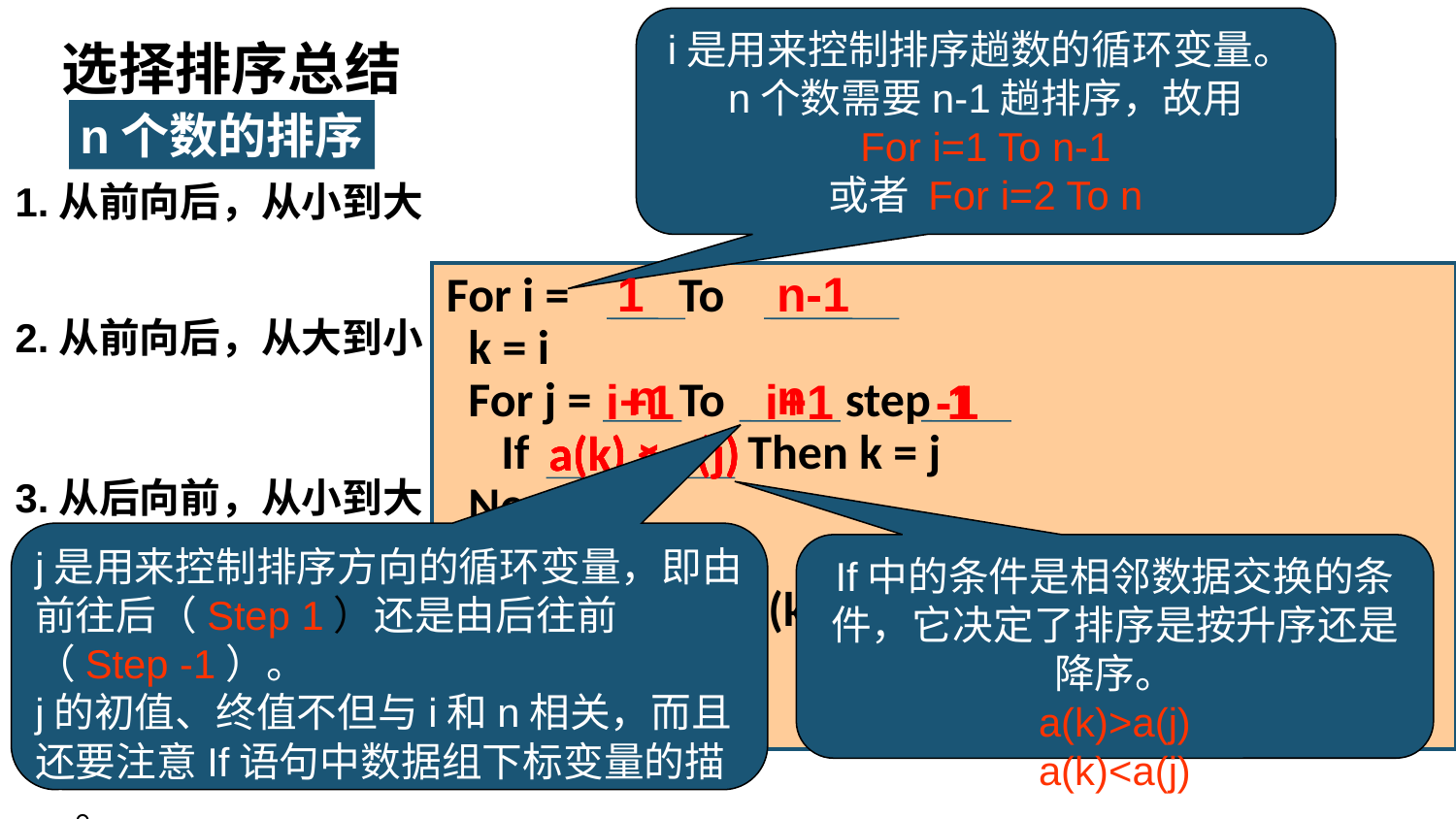

i是用来控制排序趟数的循环变量。n个数需要n-1趟排序，故用
For i=1 To n-1
或者 For i=2 To n
选择排序总结
n个数的排序
1.从前向后，从小到大
1
n-1
For i =          To
  k = i
  For j =        To           step
     If                    Then k = j
  Next j
  If i <> k Then
    t = a(i):a(i) = a(k):a(k) = t
  End If
Next j

2.从前向后，从大到小
n
n
i+1
i+1
-1
1
a(k) > a(j)
a(k) < a(j)
a(k) > a(j)
a(k) < a(j)
3.从后向前，从小到大
j是用来控制排序方向的循环变量，即由前往后（Step 1）还是由后往前（Step -1）。
j的初值、终值不但与i和n相关，而且还要注意If语句中数据组下标变量的描述。
If中的条件是相邻数据交换的条件，它决定了排序是按升序还是降序。
a(k)>a(j)
a(k)<a(j)
4.从后向前，从大到小